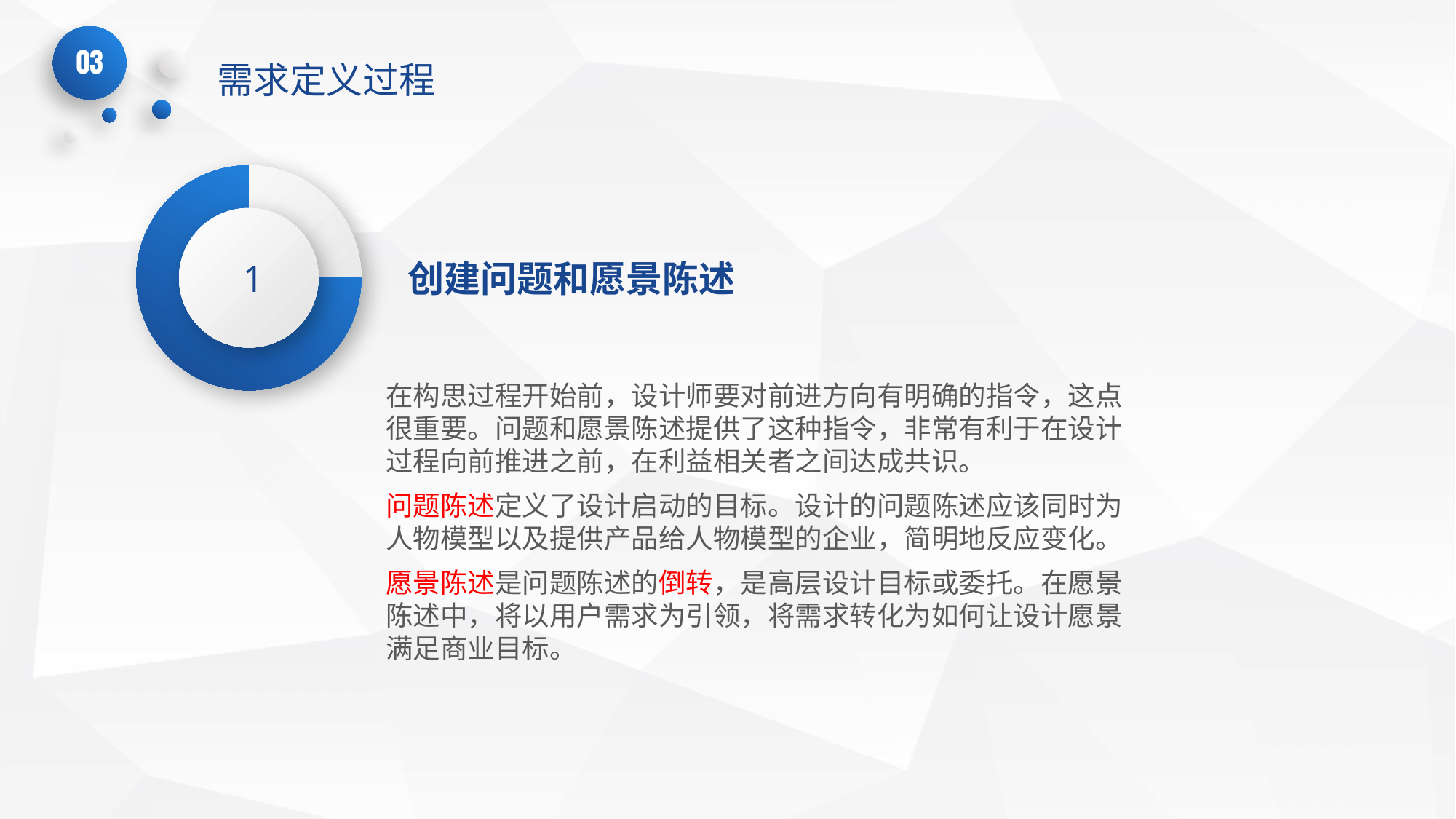

03

需求定义过程

1
创建问题和愿景陈述
在构思过程开始前，设计师要对前进方向有明确的指令，这点很重要。问题和愿景陈述提供了这种指令，非常有利于在设计过程向前推进之前，在利益相关者之间达成共识。
问题陈述定义了设计启动的目标。设计的问题陈述应该同时为人物模型以及提供产品给人物模型的企业，简明地反应变化。
愿景陈述是问题陈述的倒转，是高层设计目标或委托。在愿景陈述中，将以用户需求为引领，将需求转化为如何让设计愿景满足商业目标。